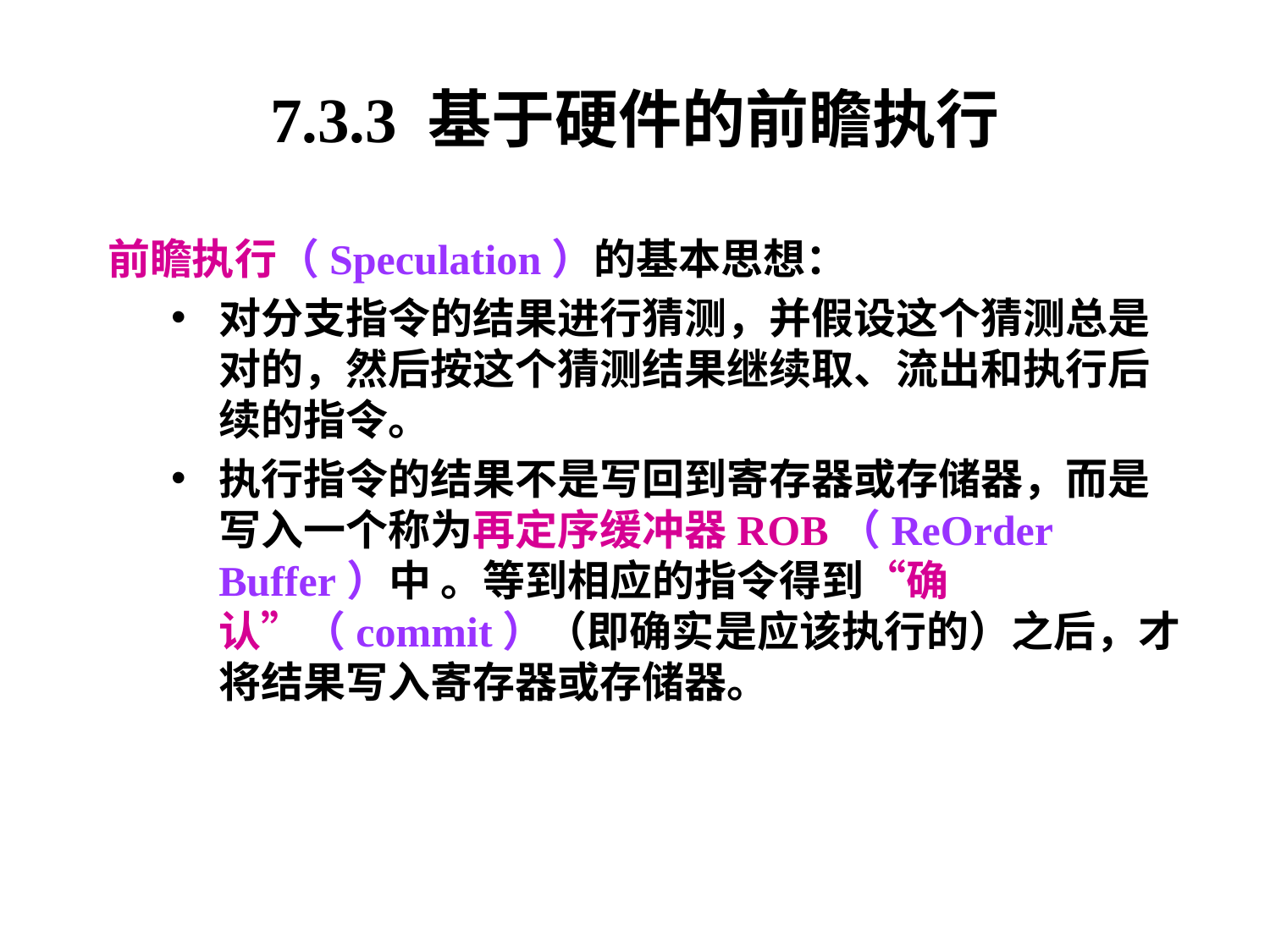

# 7.3.3 基于硬件的前瞻执行
前瞻执行（Speculation）的基本思想：
对分支指令的结果进行猜测，并假设这个猜测总是对的，然后按这个猜测结果继续取、流出和执行后续的指令。
执行指令的结果不是写回到寄存器或存储器，而是写入一个称为再定序缓冲器ROB（ReOrder Buffer）中 。等到相应的指令得到“确认”（commit）（即确实是应该执行的）之后，才将结果写入寄存器或存储器。